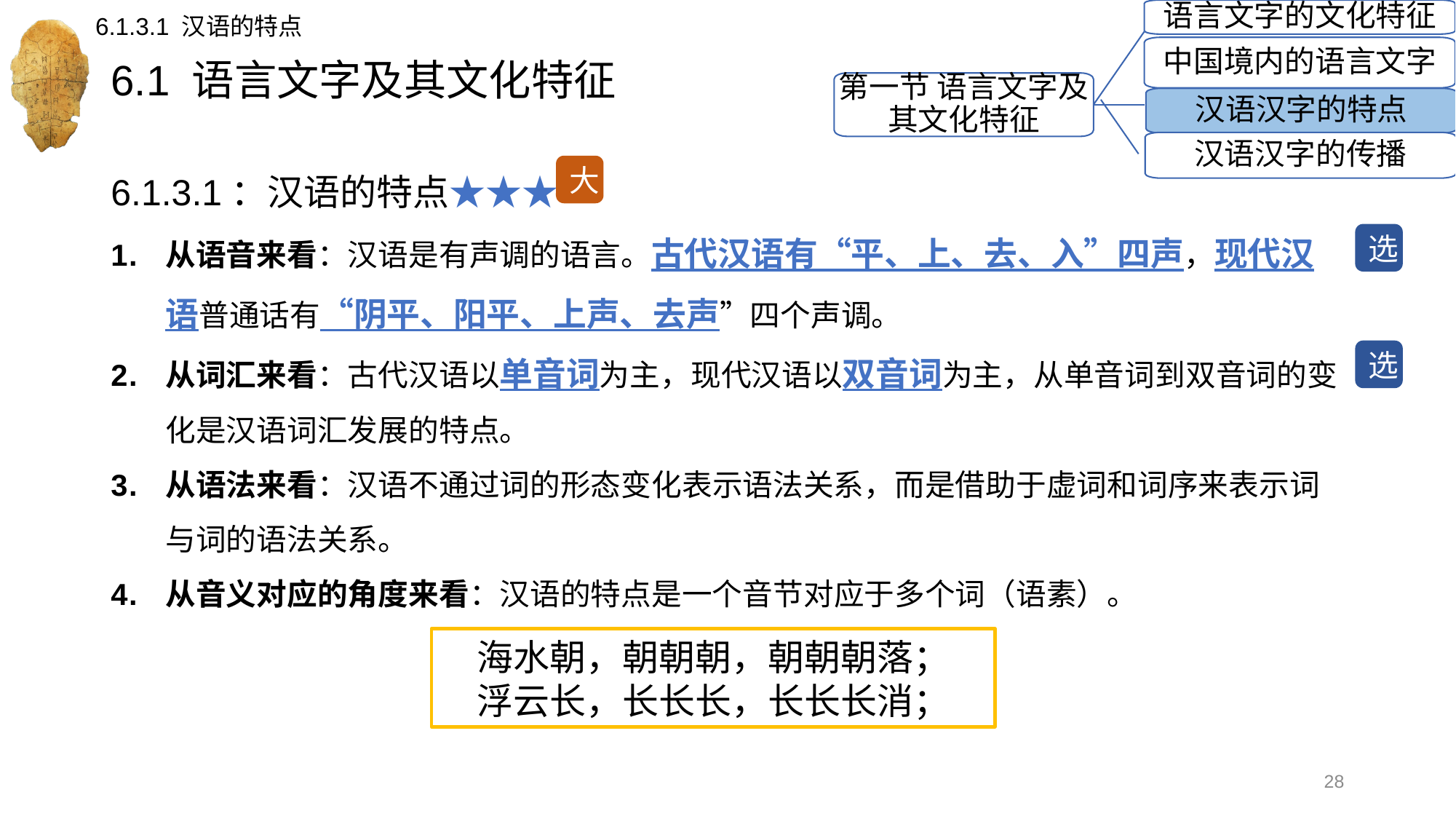

语言文字的文化特征
6.1.3.1 汉语的特点
中国境内的语言文字
# 6.1 语言文字及其文化特征

第一节 语言文字及其文化特征
汉语汉字的特点

汉语汉字的传播
6.1.3.1：汉语的特点★★★
从语音来看：汉语是有声调的语言。古代汉语有“平、上、去、入”四声，现代汉语普通话有“阴平、阳平、上声、去声”四个声调。
从词汇来看：古代汉语以单音词为主，现代汉语以双音词为主，从单音词到双音词的变化是汉语词汇发展的特点。
从语法来看：汉语不通过词的形态变化表示语法关系，而是借助于虚词和词序来表示词与词的语法关系。
从音义对应的角度来看：汉语的特点是一个音节对应于多个词（语素）。
大
选
选
海水朝，朝朝朝，朝朝朝落；
浮云长，长长长，长长长消；
28